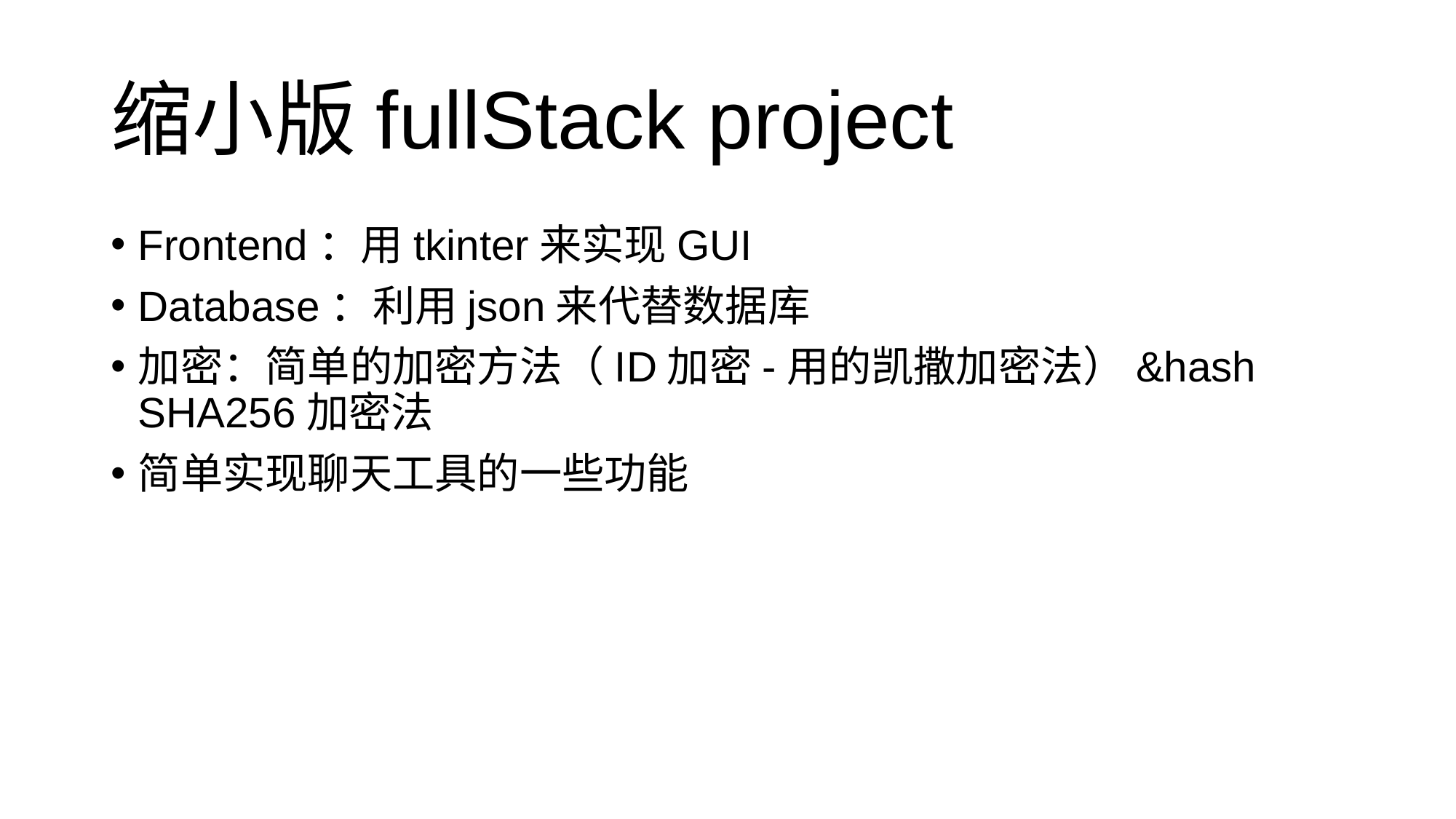

# 缩小版fullStack project
Frontend：用tkinter来实现GUI
Database：利用json来代替数据库
加密：简单的加密方法（ID加密-用的凯撒加密法）&hash SHA256加密法
简单实现聊天工具的一些功能